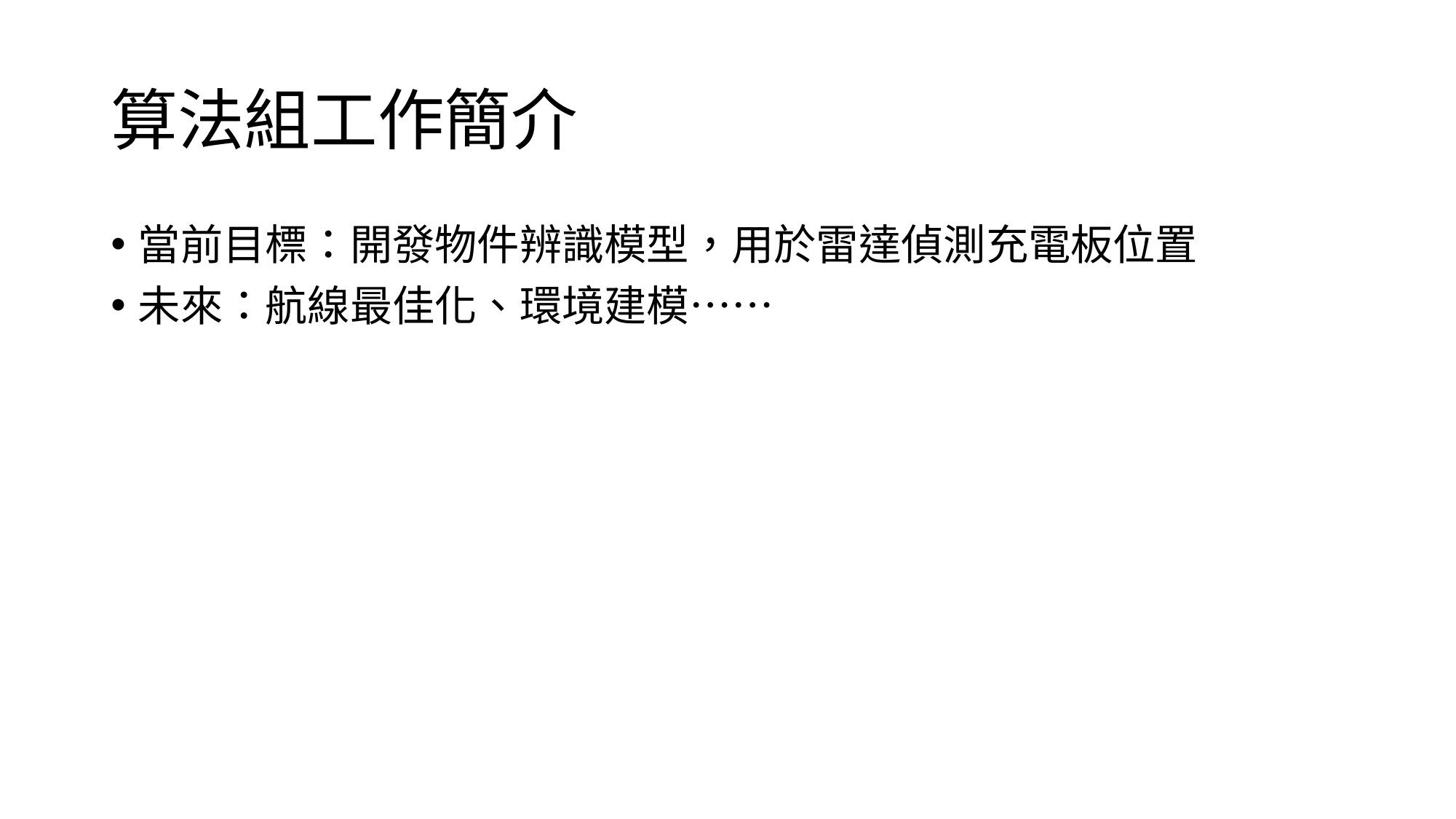

# 算法組工作簡介
當前目標：開發物件辨識模型，用於雷達偵測充電板位置
未來：航線最佳化、環境建模……